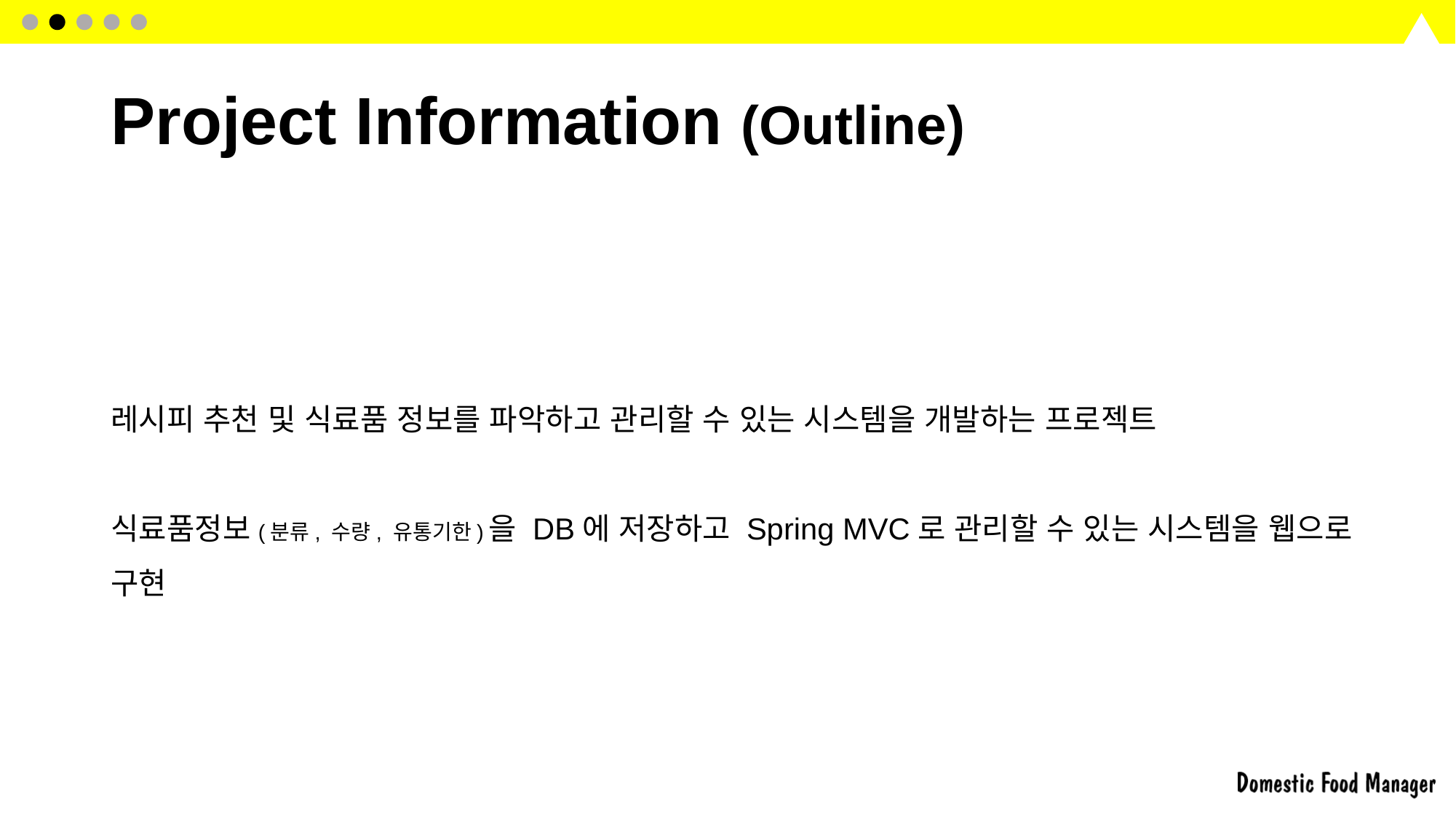

# Project Information (Outline)
레시피 추천 및 식료품 정보를 파악하고 관리할 수 있는 시스템을 개발하는 프로젝트

식료품정보(분류, 수량, 유통기한)을 DB에 저장하고 Spring MVC로 관리할 수 있는 시스템을 웹으로 구현